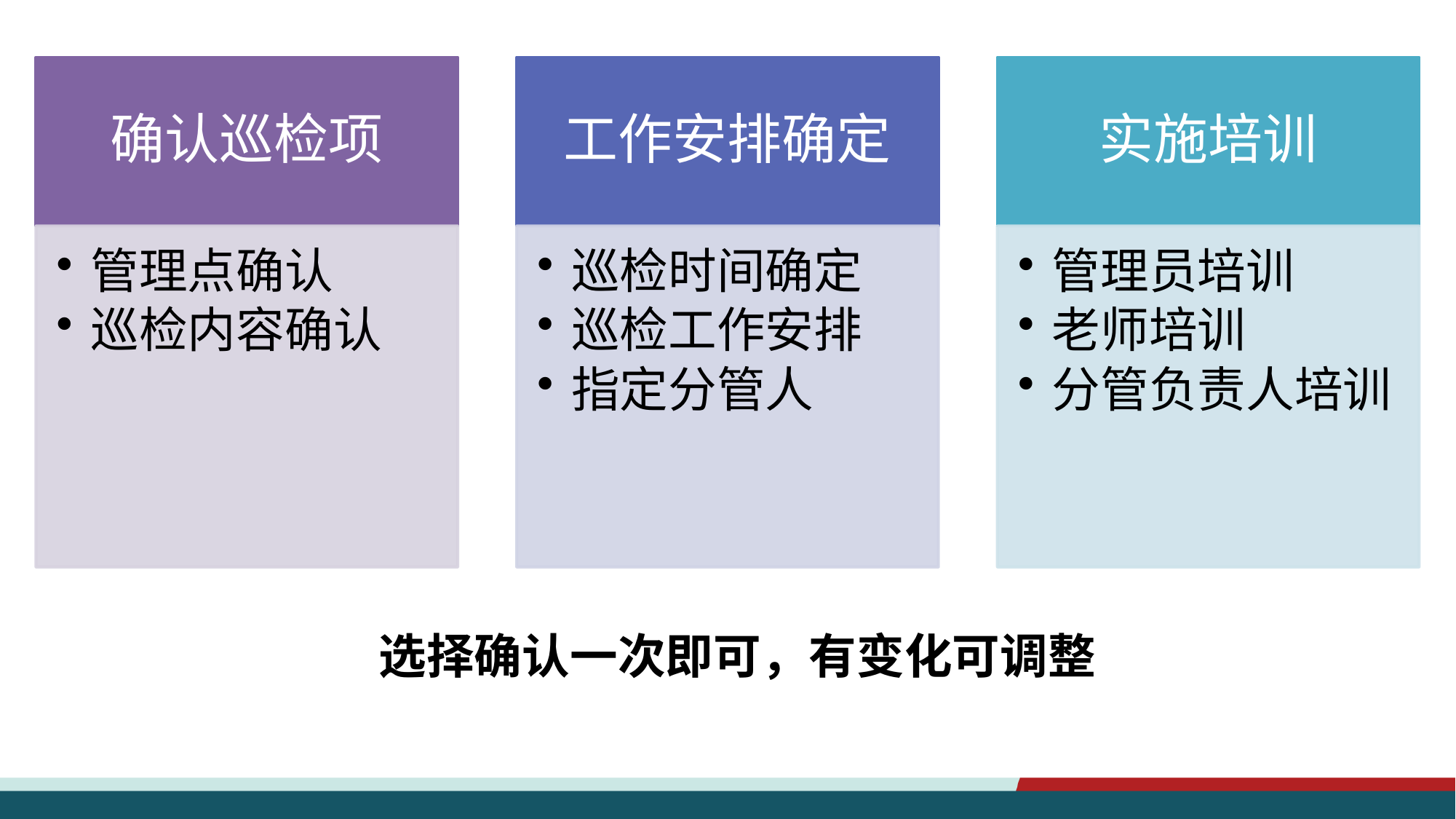

确认巡检项
管理点确认
巡检内容确认
工作安排确定
巡检时间确定
巡检工作安排
指定分管人
实施培训
管理员培训
老师培训
分管负责人培训
选择确认一次即可，有变化可调整